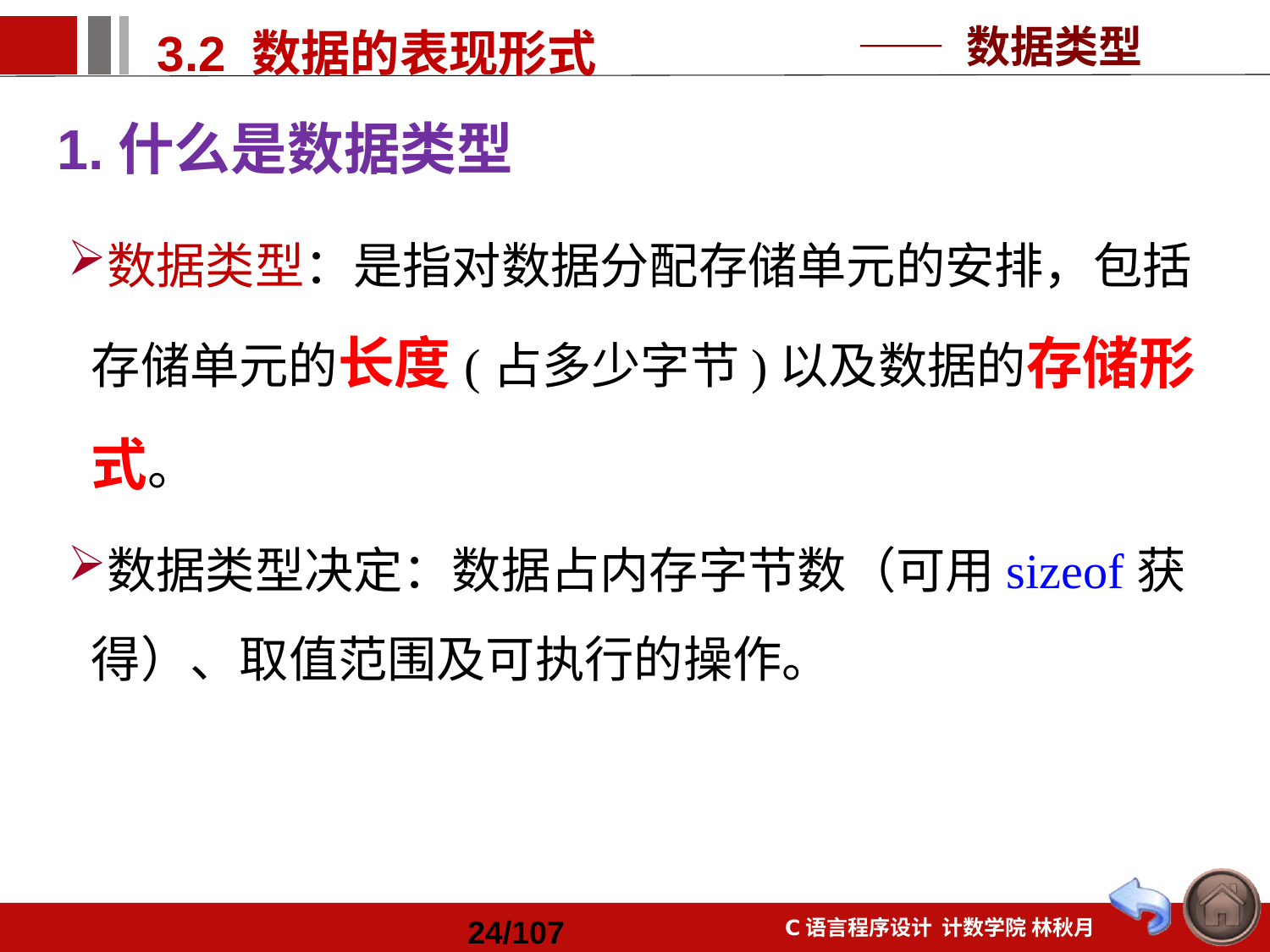

—— 数据类型
1.什么是数据类型
数据类型：是指对数据分配存储单元的安排，包括存储单元的长度(占多少字节)以及数据的存储形式。
数据类型决定：数据占内存字节数（可用sizeof获得）、取值范围及可执行的操作。